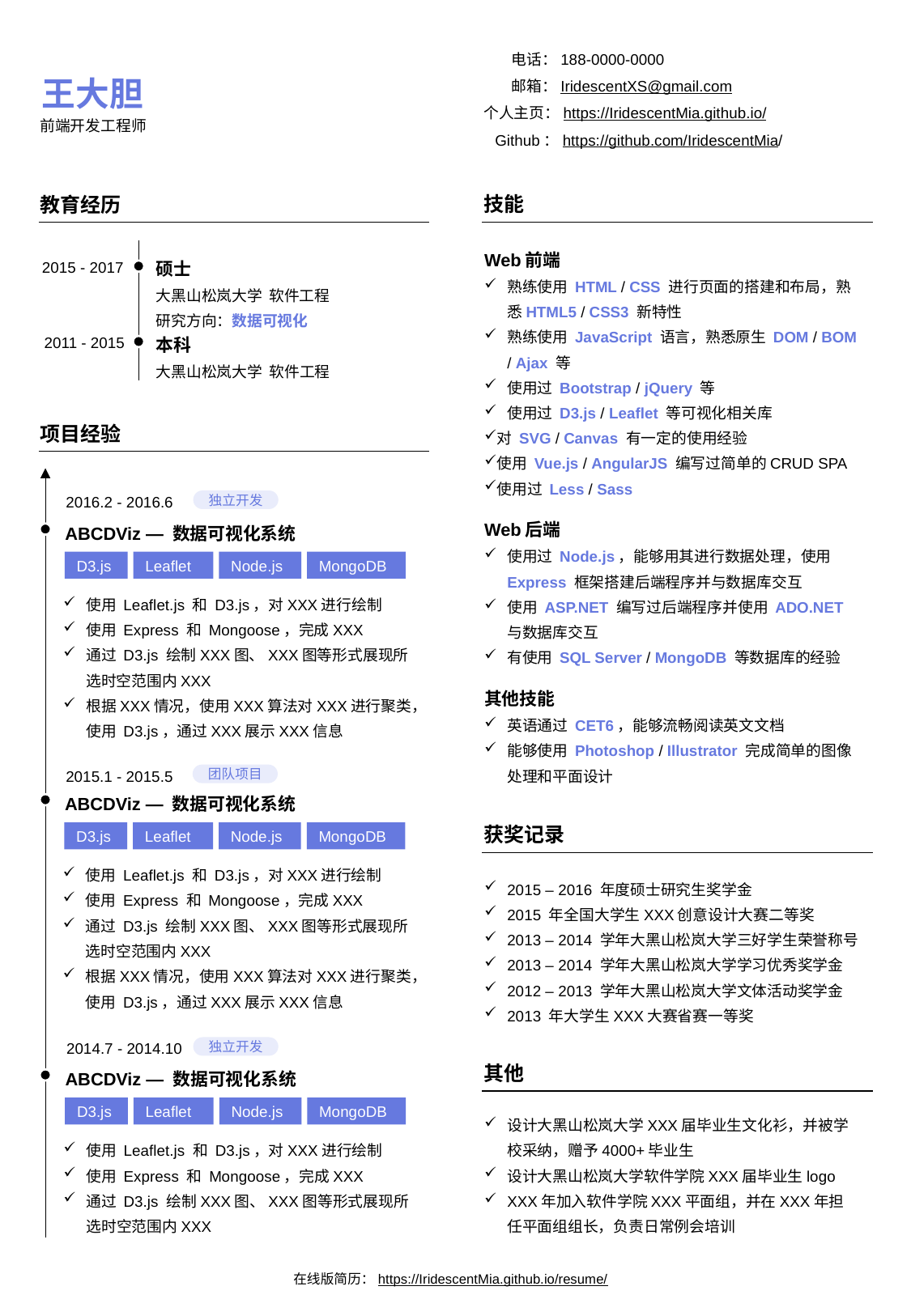

电话：188-0000-0000
       邮箱：IridescentXS@gmail.com
个人主页：https://IridescentMia.github.io/
   Github：https://github.com/IridescentMia/
王大胆
前端开发工程师
技能
教育经历
Web前端
熟练使用 HTML / CSS 进行页面的搭建和布局，熟悉HTML5 / CSS3 新特性
熟练使用 JavaScript 语言，熟悉原生 DOM / BOM / Ajax 等
使用过 Bootstrap / jQuery 等
使用过 D3.js / Leaflet 等可视化相关库
对 SVG / Canvas 有一定的使用经验
使用 Vue.js / AngularJS 编写过简单的CRUD SPA
使用过 Less / Sass
Web后端
使用过 Node.js，能够用其进行数据处理，使用Express 框架搭建后端程序并与数据库交互
使用 ASP.NET 编写过后端程序并使用 ADO.NET 与数据库交互
有使用 SQL Server / MongoDB 等数据库的经验
其他技能
英语通过 CET6，能够流畅阅读英文文档
能够使用 Photoshop / Illustrator 完成简单的图像处理和平面设计
硕士
大黑山松岚大学  软件工程
研究方向：数据可视化
本科
大黑山松岚大学  软件工程
2015 - 2017

2011 - 2015

项目经验
2016.2 - 2016.6
ABCDViz — 数据可视化系统
D3.js
Leaflet
Node.js
MongoDB
使用 Leaflet.js 和 D3.js，对XXX进行绘制
使用 Express 和 Mongoose，完成XXX
通过 D3.js 绘制XXX图、XXX图等形式展现所选时空范围内XXX
根据XXX情况，使用XXX算法对XXX进行聚类，使用 D3.js，通过XXX展示XXX信息
独立开发

2015.1 - 2015.5
团队项目
ABCDViz — 数据可视化系统

获奖记录
D3.js
Leaflet
Node.js
MongoDB
使用 Leaflet.js 和 D3.js，对XXX进行绘制
使用 Express 和 Mongoose，完成XXX
通过 D3.js 绘制XXX图、XXX图等形式展现所选时空范围内XXX
根据XXX情况，使用XXX算法对XXX进行聚类，使用 D3.js，通过XXX展示XXX信息
2015 – 2016 年度硕士研究生奖学金
2015 年全国大学生XXX创意设计大赛二等奖
2013 – 2014 学年大黑山松岚大学三好学生荣誉称号
2013 – 2014 学年大黑山松岚大学学习优秀奖学金
2012 – 2013 学年大黑山松岚大学文体活动奖学金
2013 年大学生XXX大赛省赛一等奖
2014.7 - 2014.10

独立开发
ABCDViz — 数据可视化系统
D3.js
Leaflet
Node.js
MongoDB
使用 Leaflet.js 和 D3.js，对XXX进行绘制
使用 Express 和 Mongoose，完成XXX
通过 D3.js 绘制XXX图、XXX图等形式展现所选时空范围内XXX
其他

设计大黑山松岚大学XXX届毕业生文化衫，并被学校采纳，赠予4000+毕业生
设计大黑山松岚大学软件学院XXX届毕业生logo
XXX年加入软件学院XXX平面组，并在XXX年担任平面组组长，负责日常例会培训
在线版简历：https://IridescentMia.github.io/resume/